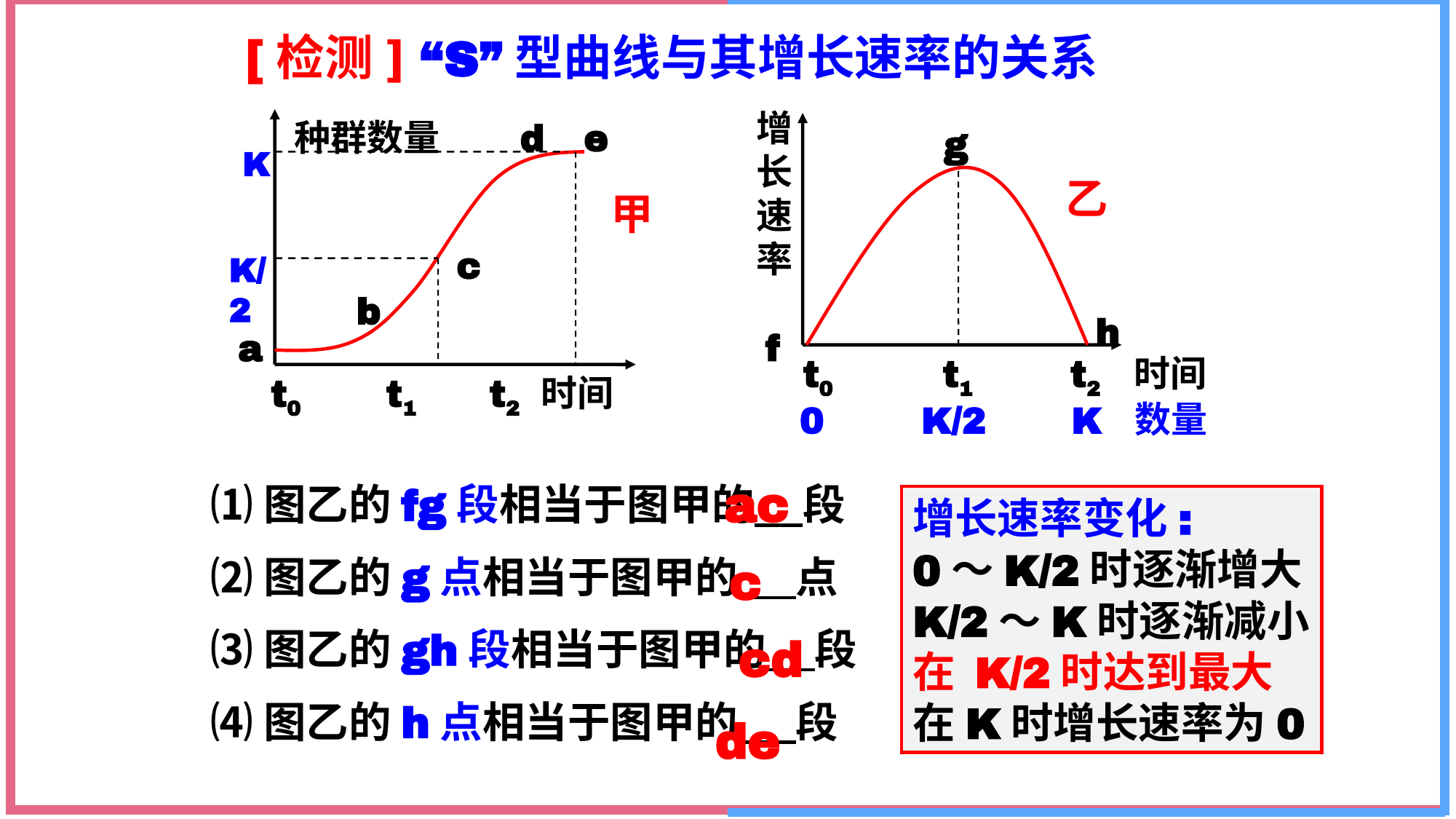

[检测] “S”型曲线与其增长速率的关系
增长速率

种群数量
K

 t0       t1      t2 时间
K/2
d
e
c
b
a

g

乙

甲
h
f
 t0         t1        t2  时间

0        K/2       K  数量
ac
⑴图乙的fg段相当于图甲的     段
⑵图乙的g点相当于图甲的      点
⑶图乙的gh段相当于图甲的     段
⑷图乙的h点相当于图甲的      段
增长速率变化:
0～K/2时逐渐增大
K/2～K时逐渐减小
在 K/2时达到最大
在K时增长速率为0
c
cd
de